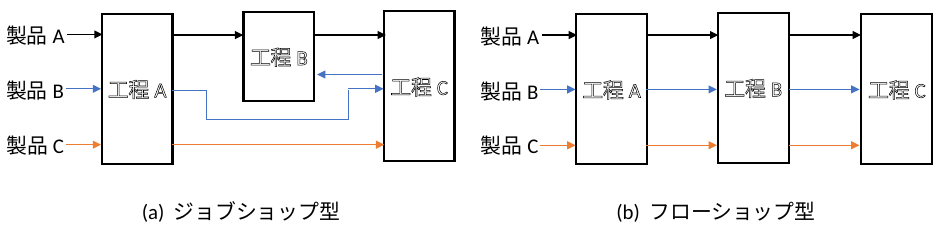

工程C
工程B
工程B
工程A
工程A
工程C
製品A
製品A
製品B
製品B
製品C
製品C
(b) フローショップ型
(a) ジョブショップ型